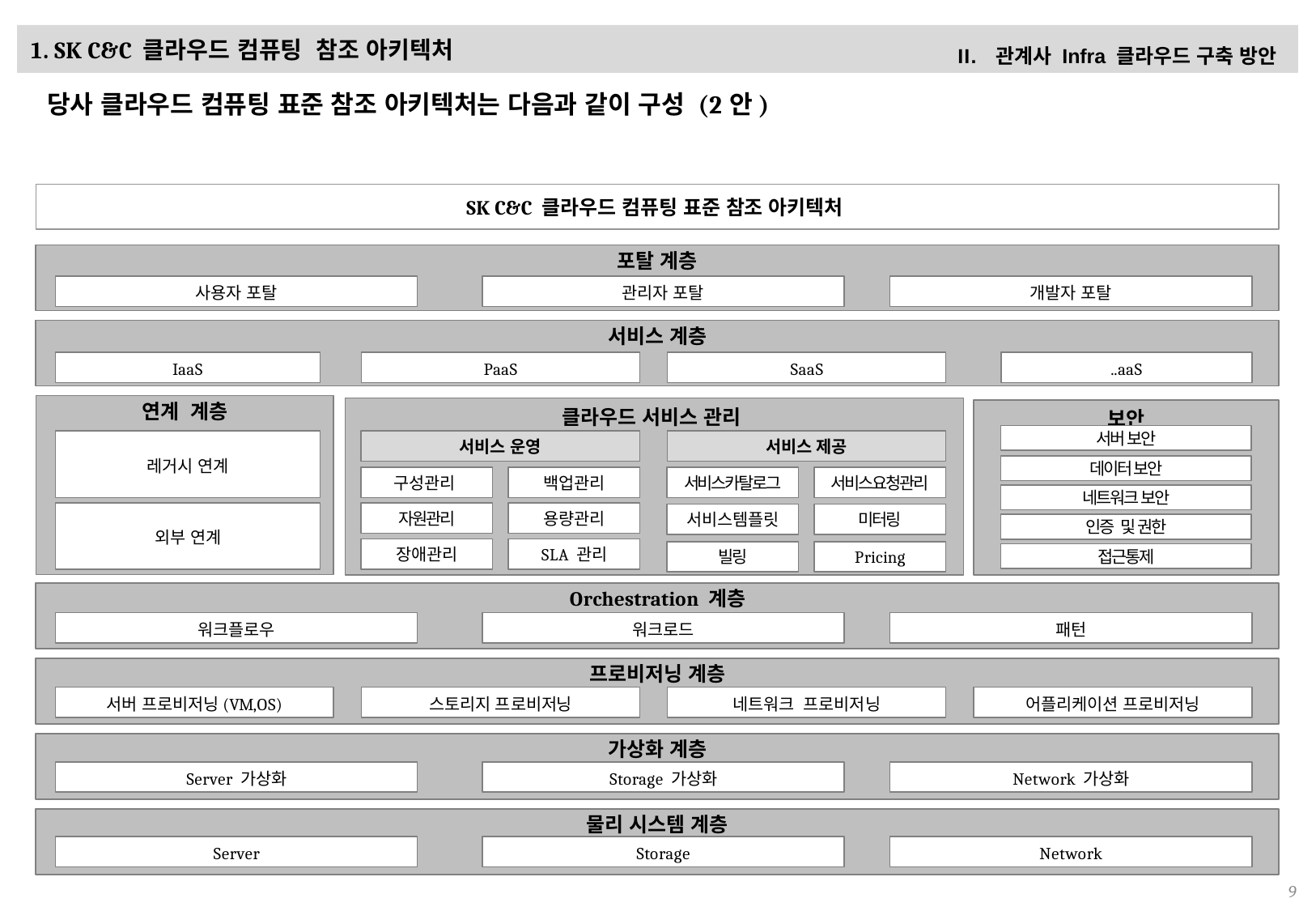

# 1. SK C&C 클라우드 컴퓨팅  참조 아키텍처
관계사 Infra 클라우드 구축 방안
당사 클라우드 컴퓨팅 표준 참조 아키텍처는 다음과 같이 구성 (2안)
SK C&C 클라우드 컴퓨팅 표준 참조 아키텍처
포탈 계층
사용자 포탈
관리자 포탈
개발자 포탈
서비스 계층
IaaS
PaaS
SaaS
..aaS
연계  계층
클라우드 서비스 관리
보안
서버 보안
데이터 보안
네트워크 보안
인증  및 권한
접근통제
레거시 연계
서비스 운영
서비스 제공
구성관리
백업관리
서비스카탈로그
서비스요청관리
외부 연계
자원관리
용량관리
서비스템플릿
미터링
장애관리
SLA 관리
빌링
Pricing
Orchestration 계층
워크플로우
워크로드
패턴
프로비저닝 계층
서버 프로비저닝(VM,OS)
스토리지 프로비저닝
네트워크  프로비저닝
어플리케이션 프로비저닝
가상화 계층
Server 가상화
Storage 가상화
Network 가상화
물리 시스템 계층
Server
Storage
Network